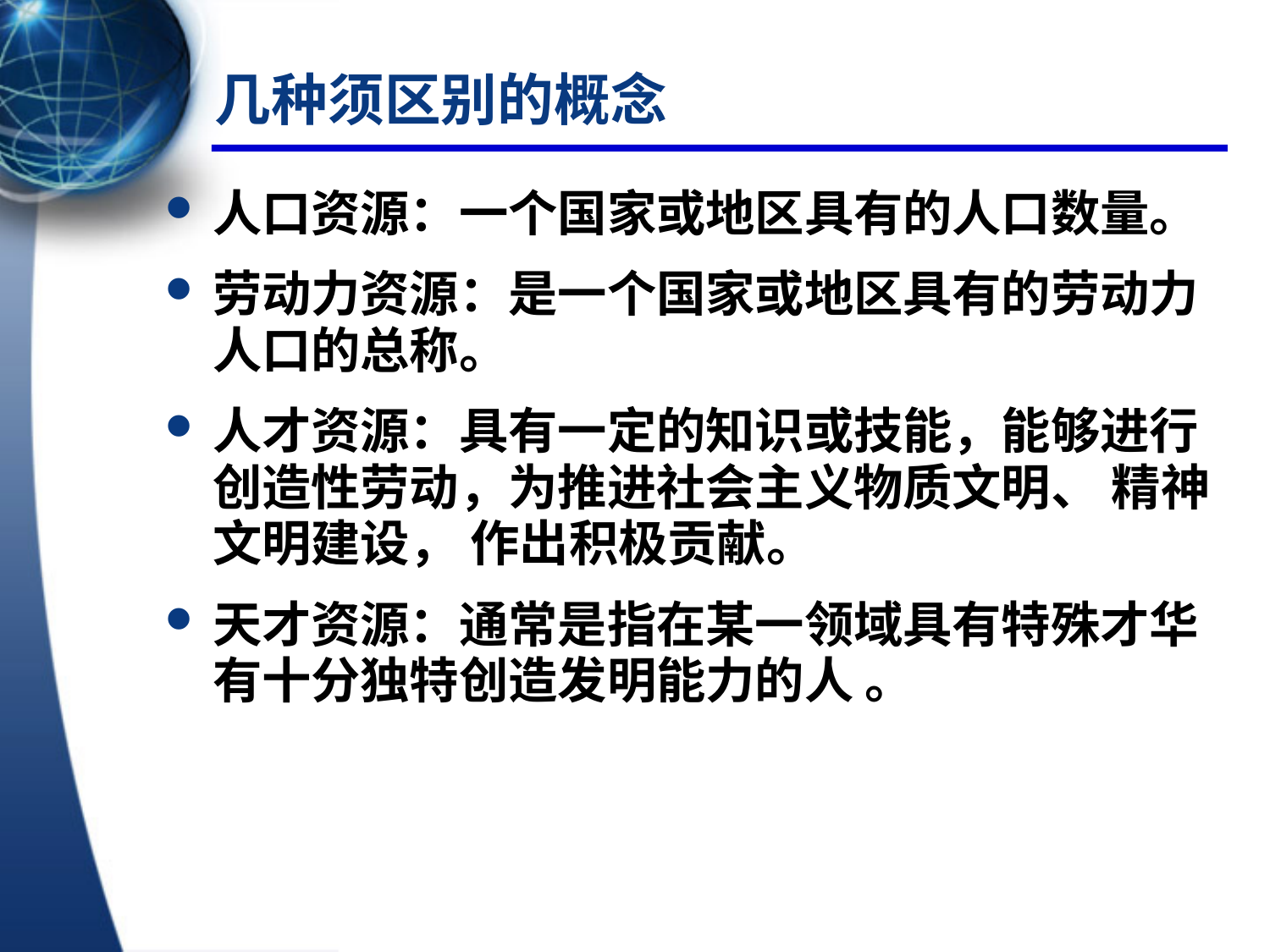

# 几种须区别的概念
人口资源：一个国家或地区具有的人口数量。
劳动力资源：是一个国家或地区具有的劳动力人口的总称。
人才资源：具有一定的知识或技能，能够进行创造性劳动，为推进社会主义物质文明、 精神文明建设， 作出积极贡献。
天才资源：通常是指在某一领域具有特殊才华有十分独特创造发明能力的人 。